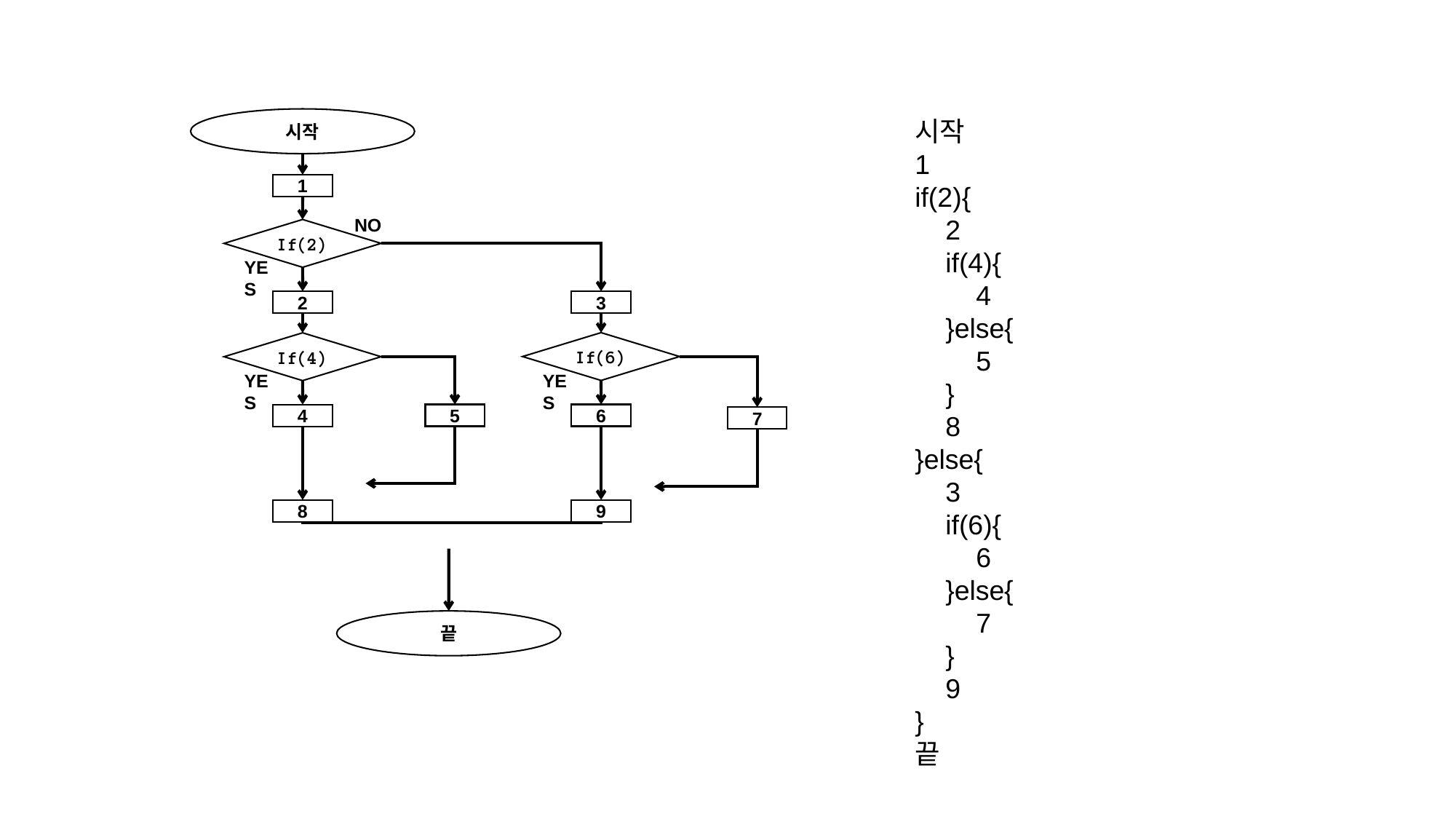

시작
시작
1
if(2){
    2
    if(4){
        4
    }else{
        5
    }
    8
}else{
    3
    if(6){
        6
    }else{
        7
    }
    9
}
끝
1
NO
If(2)
YES
2
3
If(6)
If(4)
YES
YES
5
6
4
7
8
9
끝